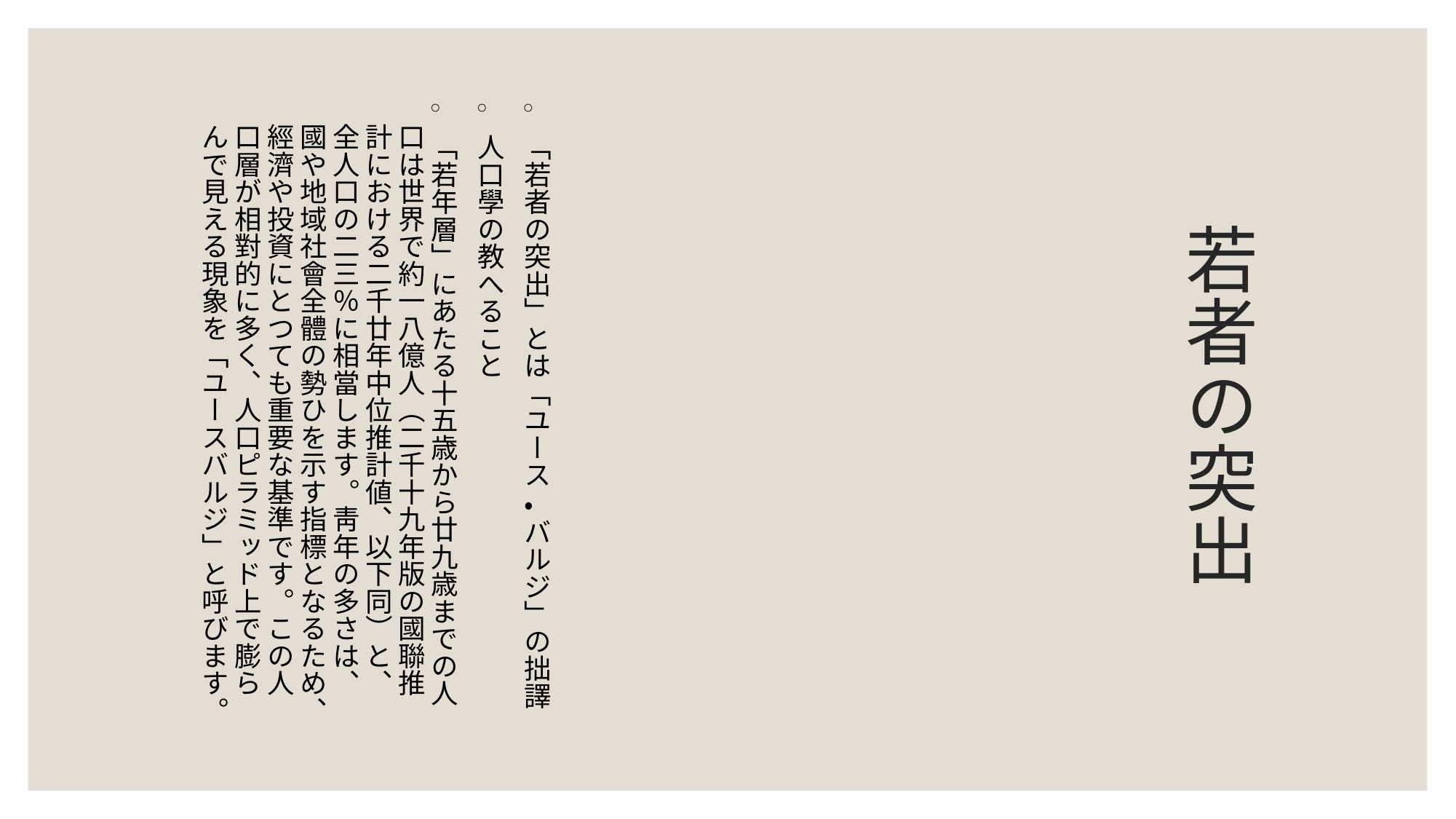

「若者の突出」とは「ユース・バルジ」の拙譯
人口學の教へること
「若年層」にあたる十五歳から廿九歳までの人口は世界で約一八億人（二千十九年版の國聯推計における二千廿年中位推計値、以下同）と、全人口の二三％に相當します。靑年の多さは、國や地域社會全體の勢ひを示す指標となるため、經濟や投資にとつても重要な基準です。この人口層が相對的に多く、人口ピラミッド上で膨らんで見える現象を「ユースバルジ」と呼びます。

# 若者の突出